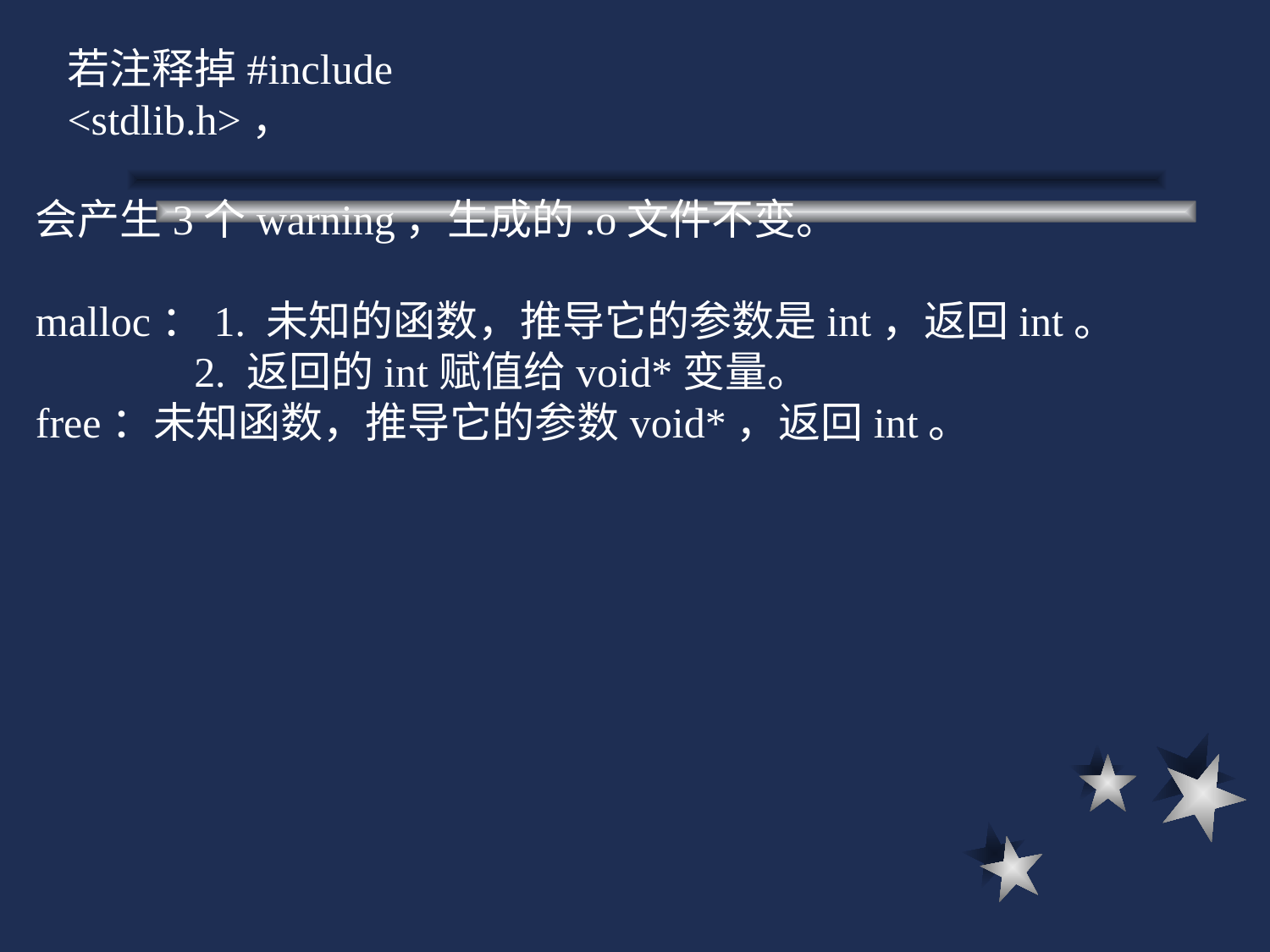

若注释掉#include <stdlib.h>，
会产生3个warning，生成的.o文件不变。

malloc：1. 未知的函数，推导它的参数是int，返回int。
               2. 返回的int赋值给void*变量。
free：未知函数，推导它的参数void*，返回int。